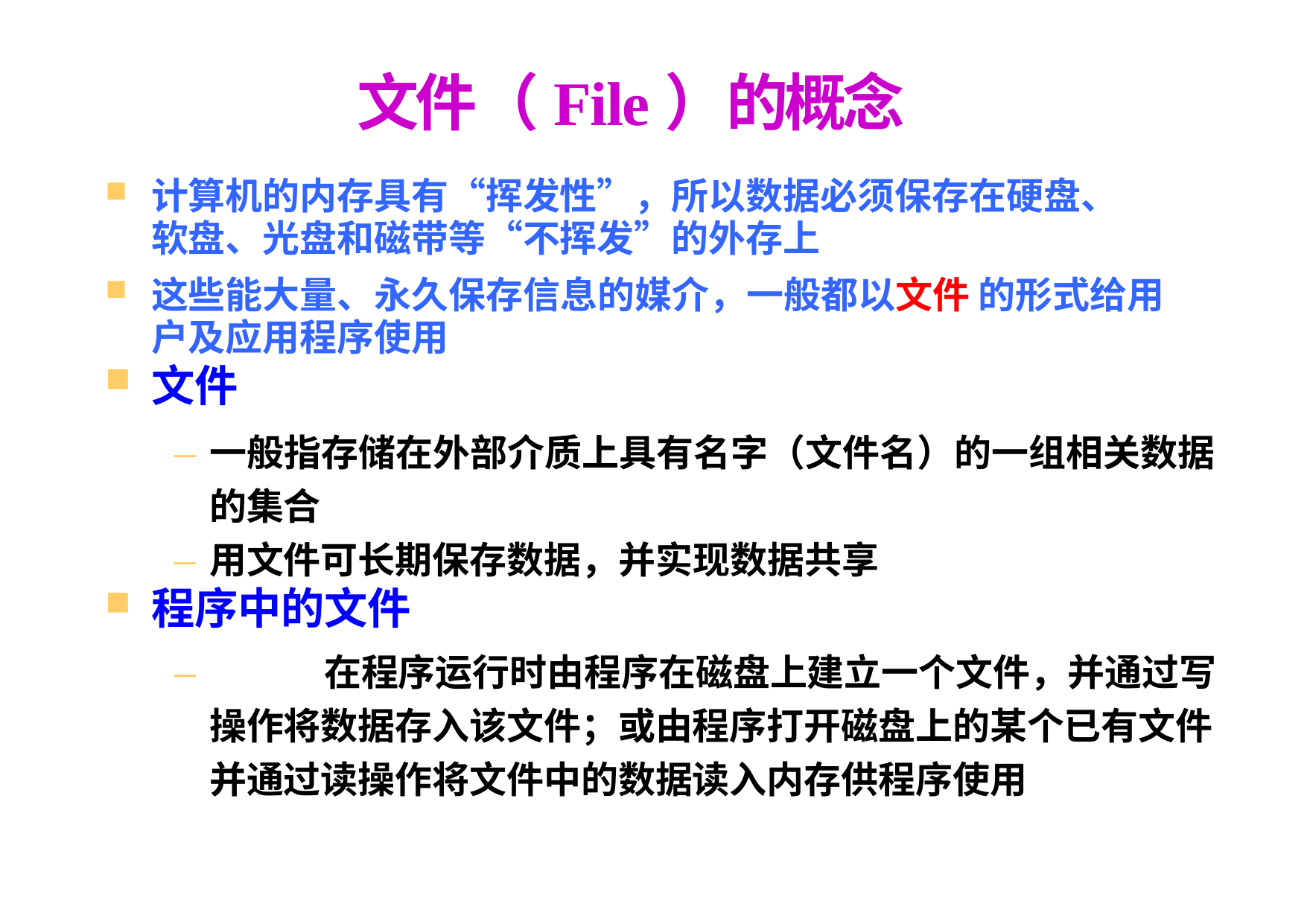

# 文件（File）的概念
计算机的内存具有“挥发性”，所以数据必须保存在硬盘、软盘、光盘和磁带等“不挥发”的外存上
这些能大量、永久保存信息的媒介，一般都以文件 的形式给用户及应用程序使用
文件
一般指存储在外部介质上具有名字（文件名）的一组相关数据的集合
用文件可长期保存数据，并实现数据共享
程序中的文件
	在程序运行时由程序在磁盘上建立一个文件，并通过写操作将数据存入该文件；或由程序打开磁盘上的某个已有文件并通过读操作将文件中的数据读入内存供程序使用